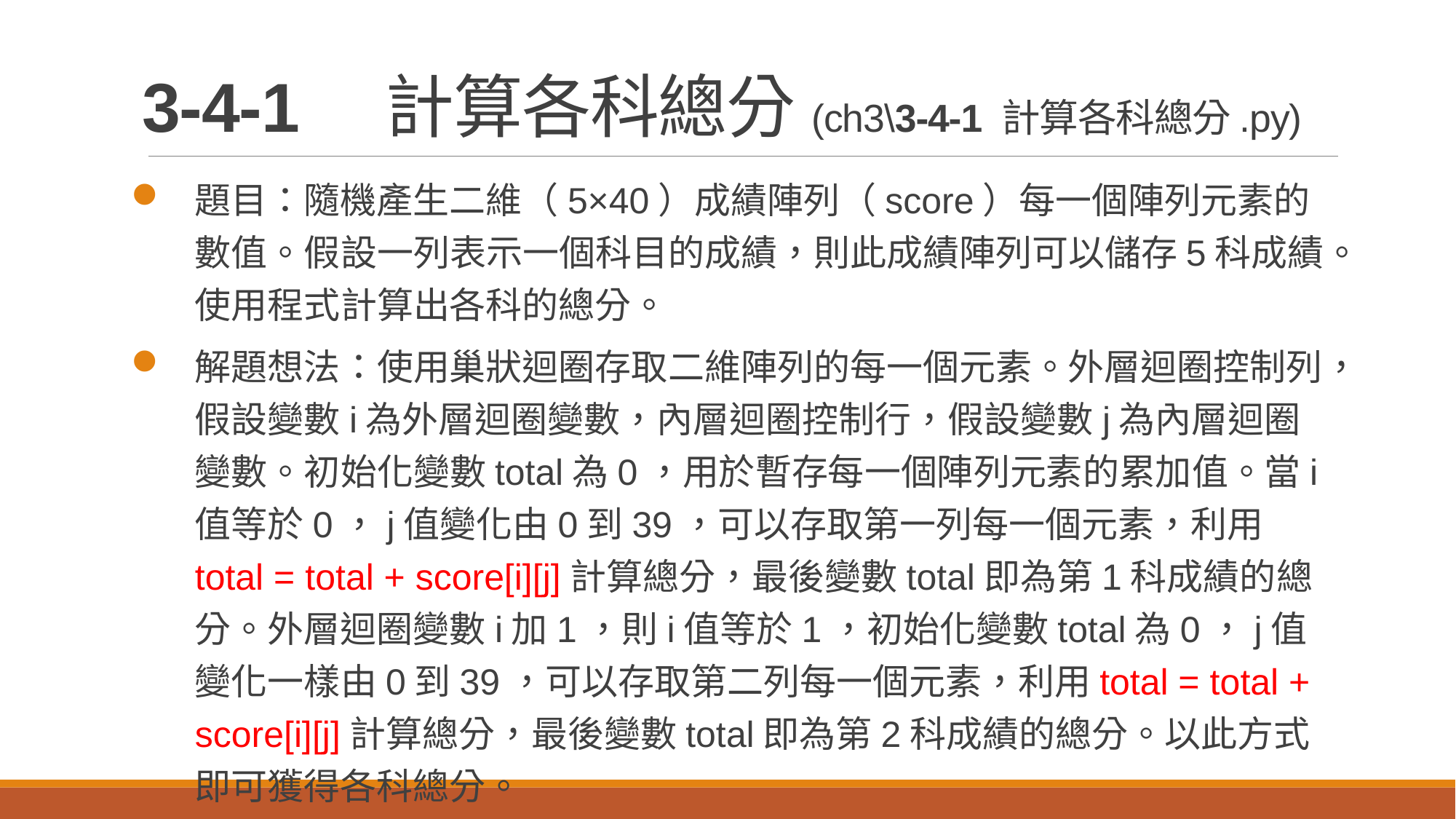

# 3-4-1　計算各科總分(ch3\3-4-1 計算各科總分.py)
題目：隨機產生二維（5×40）成績陣列（score）每一個陣列元素的數值。假設一列表示一個科目的成績，則此成績陣列可以儲存5科成績。使用程式計算出各科的總分。
解題想法：使用巢狀迴圈存取二維陣列的每一個元素。外層迴圈控制列，假設變數i為外層迴圈變數，內層迴圈控制行，假設變數j為內層迴圈變數。初始化變數total為0，用於暫存每一個陣列元素的累加值。當i值等於0，j值變化由0到39，可以存取第一列每一個元素，利用total = total + score[i][j]計算總分，最後變數total即為第1科成績的總分。外層迴圈變數i加1，則i值等於1，初始化變數total為0，j值變化一樣由0到39，可以存取第二列每一個元素，利用total = total + score[i][j]計算總分，最後變數total即為第2科成績的總分。以此方式即可獲得各科總分。